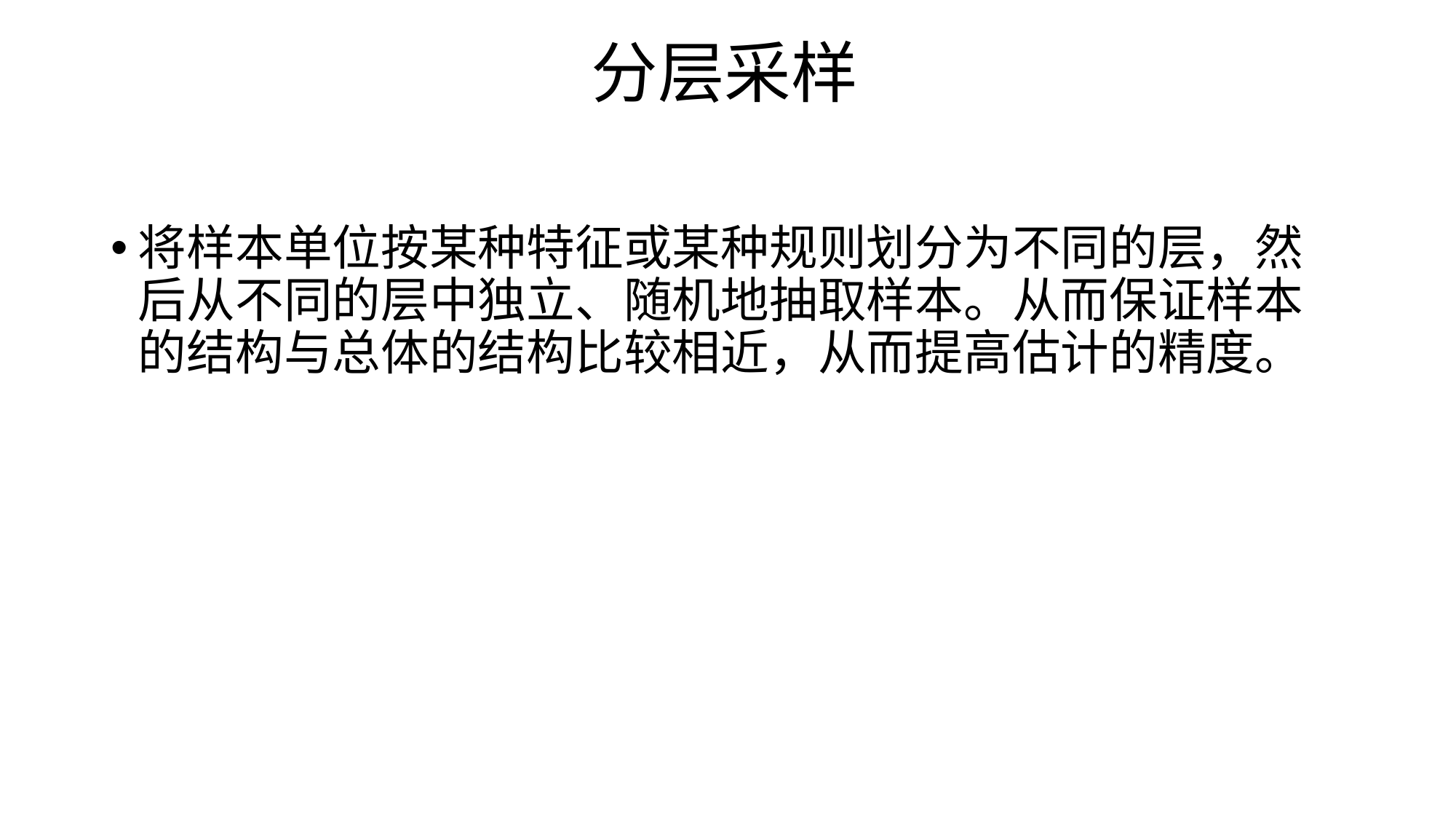

# 分层采样
将样本单位按某种特征或某种规则划分为不同的层，然后从不同的层中独立、随机地抽取样本。从而保证样本的结构与总体的结构比较相近，从而提高估计的精度。